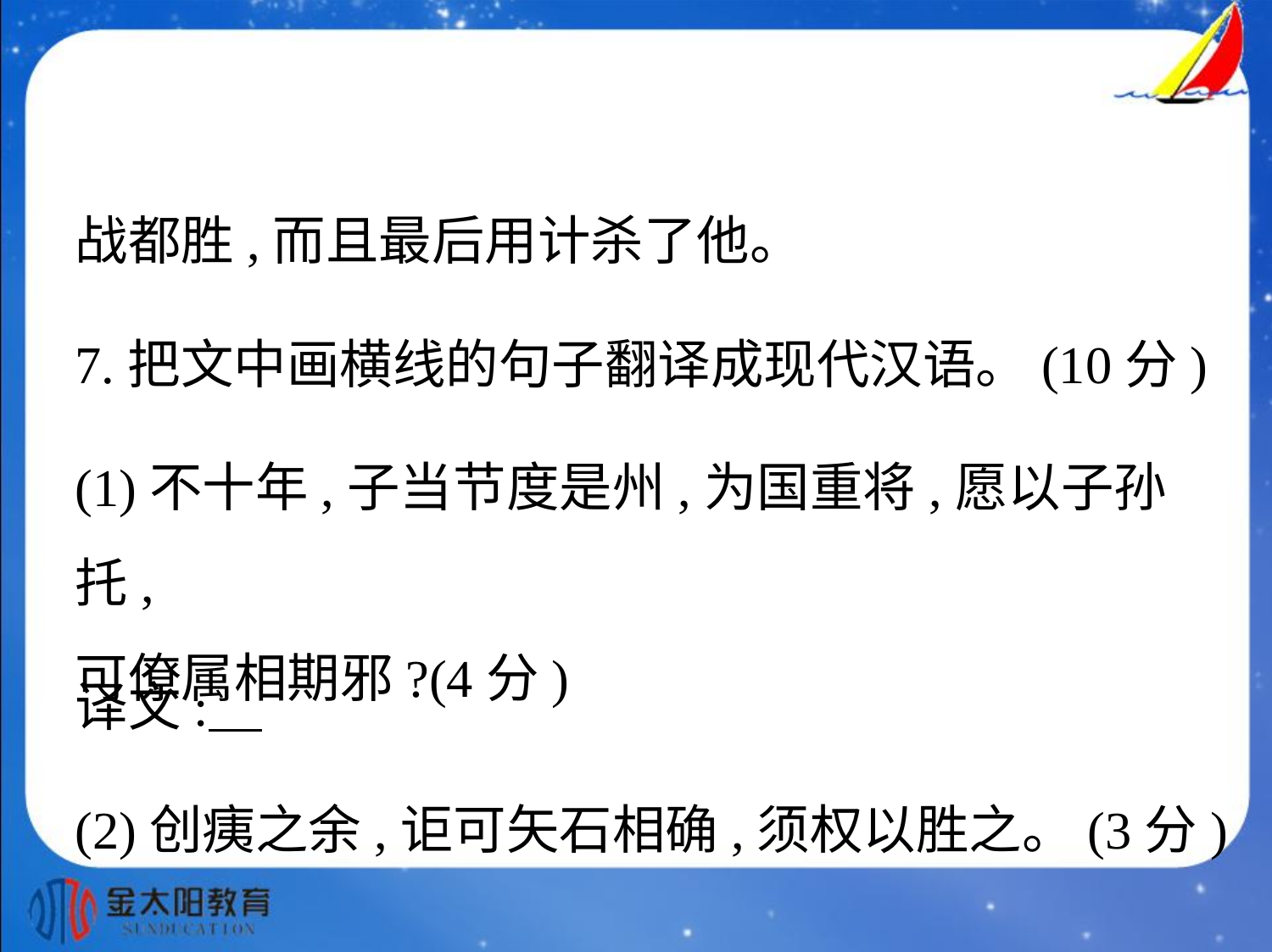

战都胜,而且最后用计杀了他。
7.把文中画横线的句子翻译成现代汉语。(10分)
(1)不十年,子当节度是州,为国重将,愿以子孙托,
可僚属相期邪?(4分)
译文:
(2)创痍之余,讵可矢石相确,须权以胜之。(3分)